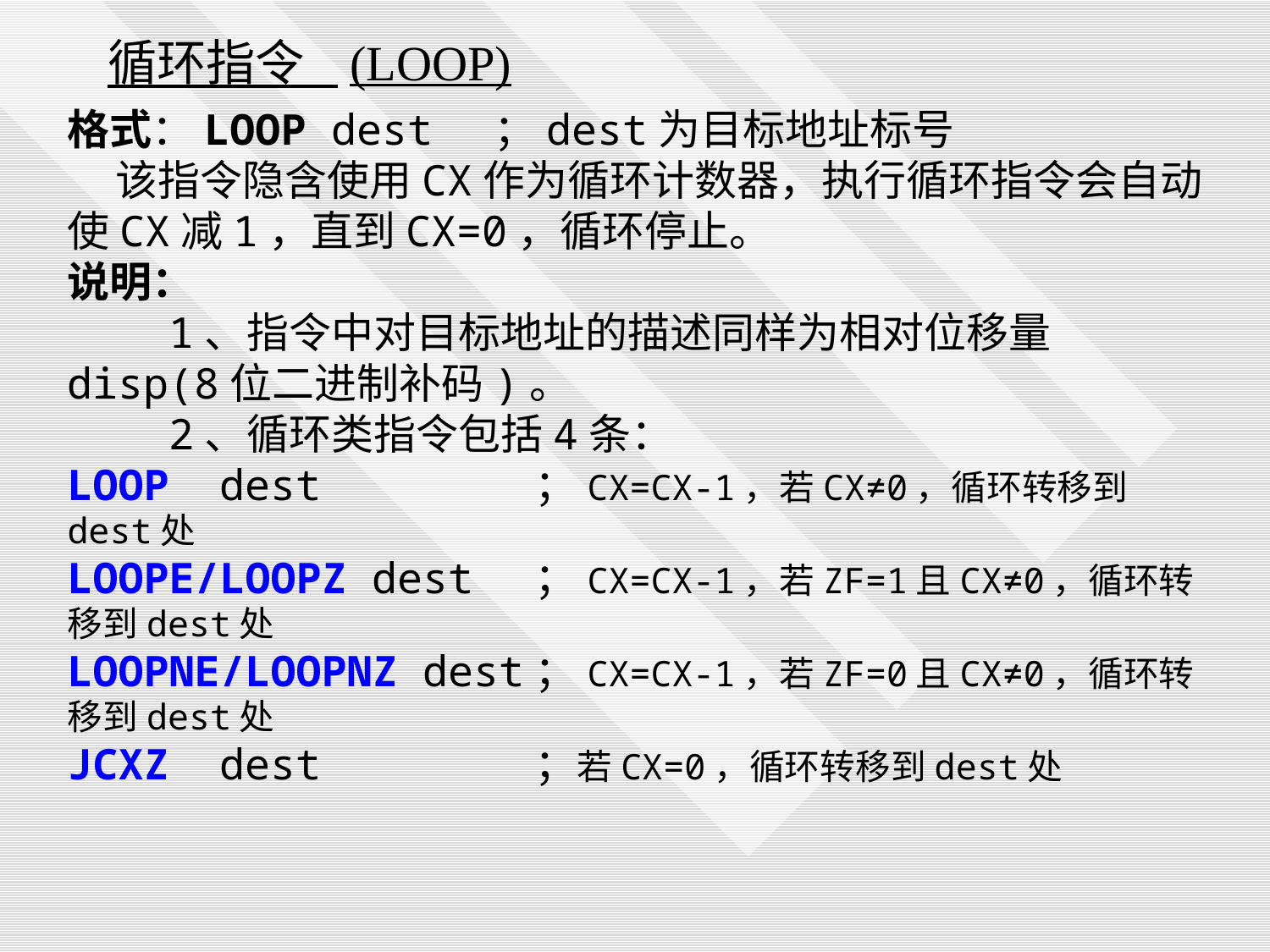

循环指令   (LOOP)
格式：LOOP dest  ；dest为目标地址标号
    该指令隐含使用CX作为循环计数器，执行循环指令会自动使CX减1，直到CX=0，循环停止。
说明：
    1、指令中对目标地址的描述同样为相对位移量disp(8位二进制补码)。
    2、循环类指令包括4条：
LOOP  dest        ；CX=CX-1，若CX≠0，循环转移到dest处
LOOPE/LOOPZ dest  ；CX=CX-1，若ZF=1且CX≠0，循环转移到dest处
LOOPNE/LOOPNZ dest；CX=CX-1，若ZF=0且CX≠0，循环转移到dest处
JCXZ  dest        ；若CX=0，循环转移到dest处